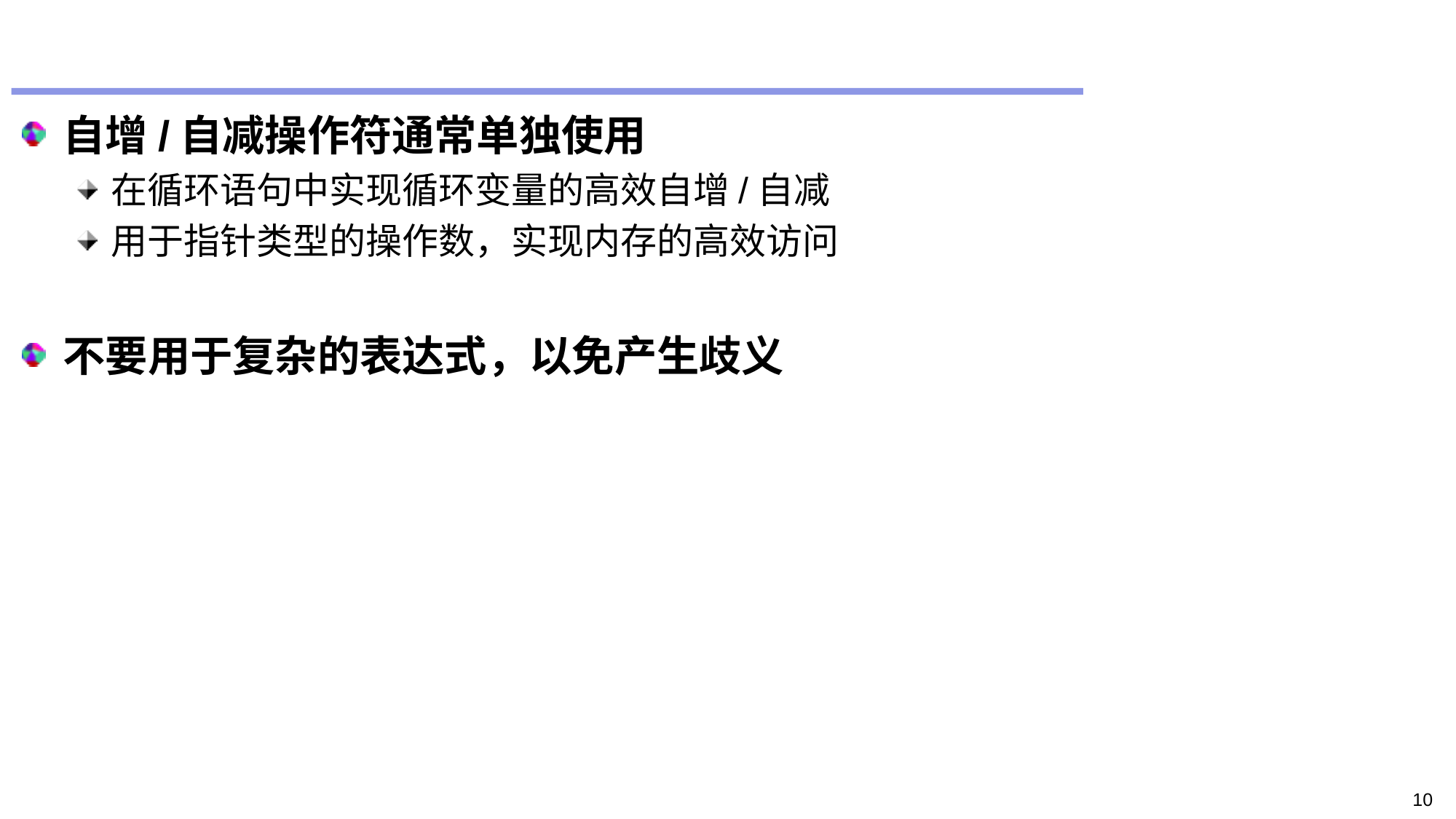

#
自增/自减操作符通常单独使用
在循环语句中实现循环变量的高效自增/自减
用于指针类型的操作数，实现内存的高效访问

不要用于复杂的表达式，以免产生歧义

10